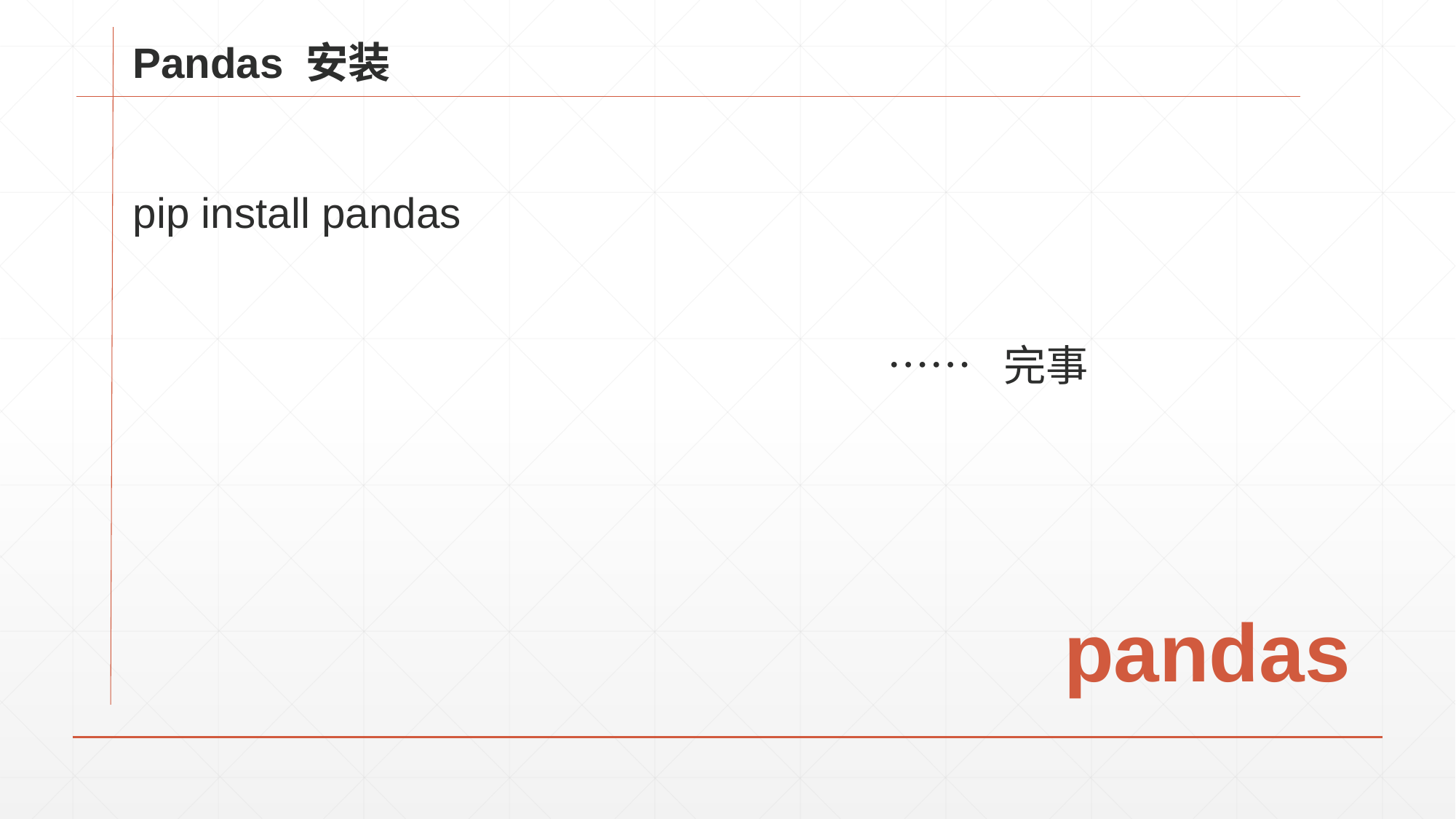

# Pandas 安装

pip install pandas

                                                                                ……  完事

pandas